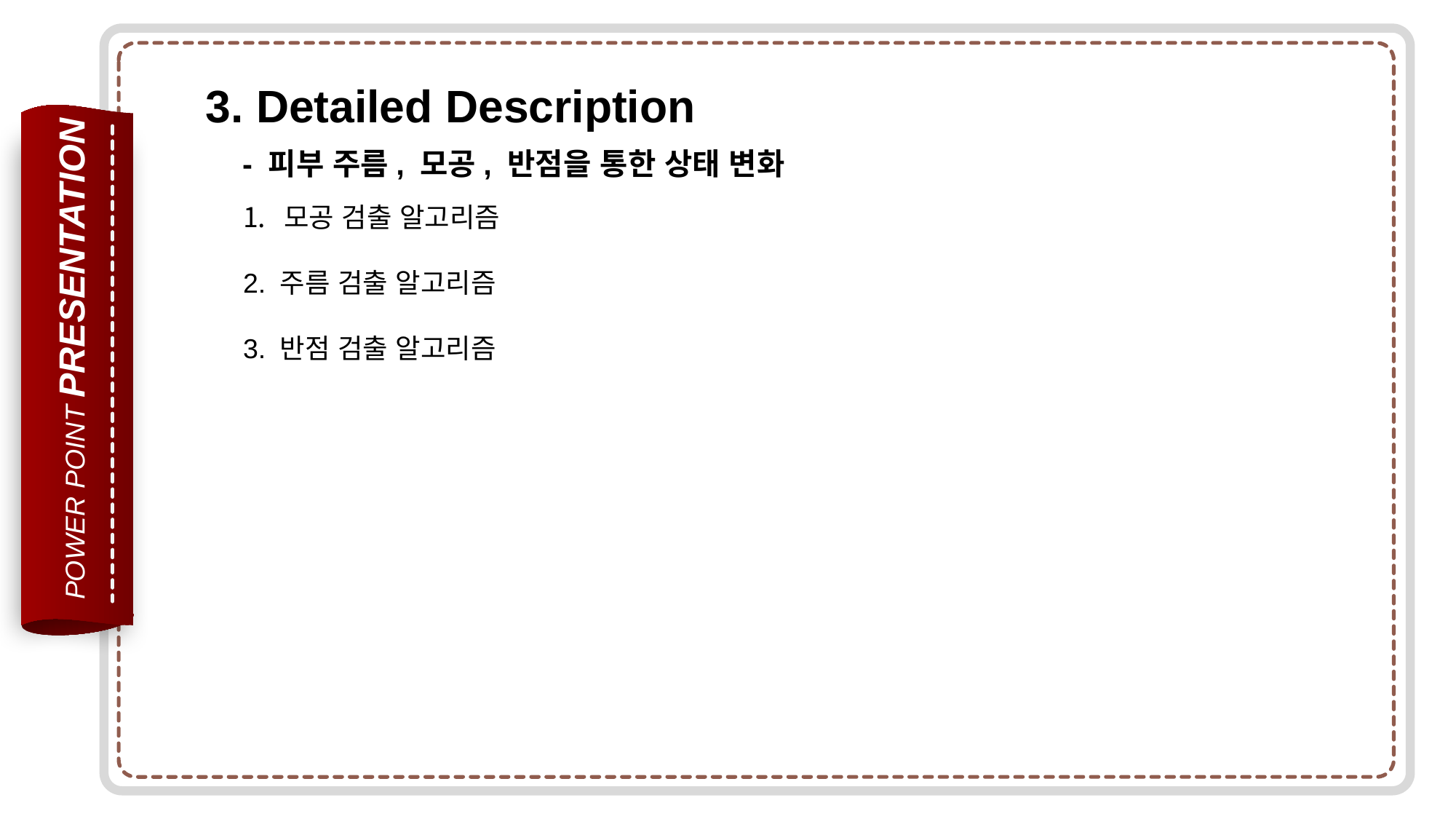

3. Detailed Description

- 피부 주름, 모공, 반점을 통한 상태 변화
모공 검출 알고리즘

2. 주름 검출 알고리즘

3. 반점 검출 알고리즘
POWER POINT PRESENTATION